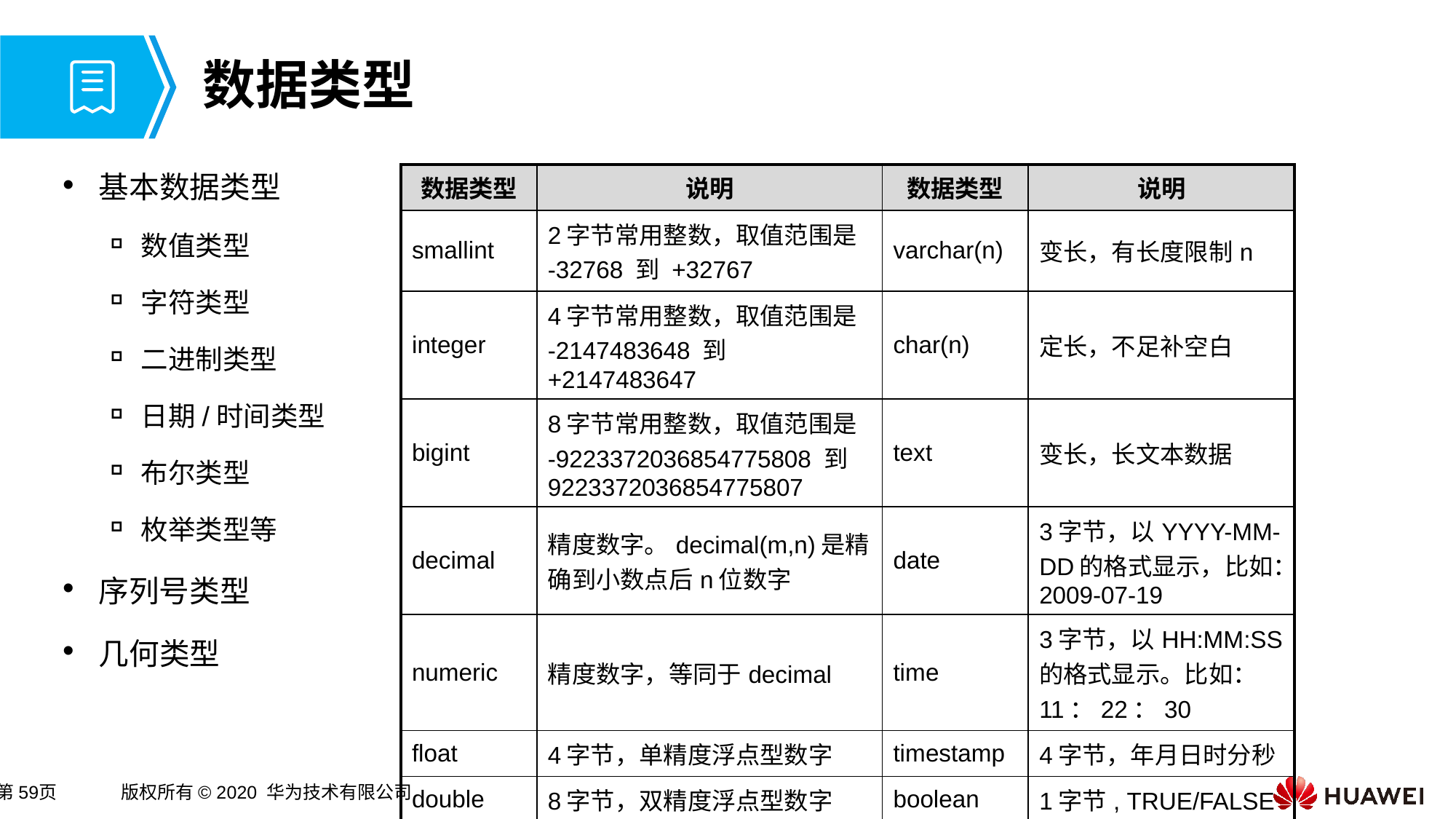

# 数据类型
基本数据类型
数值类型
字符类型
二进制类型
日期/时间类型
布尔类型
枚举类型等
序列号类型
几何类型
| 数据类型 | 说明 | 数据类型 | 说明 |
| --- | --- | --- | --- |
| smallint | 2字节常用整数，取值范围是 -32768 到 +32767 | varchar(n) | 变长，有长度限制n |
| integer | 4字节常用整数，取值范围是 -2147483648 到 +2147483647 | char(n) | 定长，不足补空白 |
| bigint | 8字节常用整数，取值范围是 -9223372036854775808 到 9223372036854775807 | text | 变长，长文本数据 |
| decimal | 精度数字。decimal(m,n)是精确到小数点后n位数字 | date | 3字节，以YYYY-MM-DD的格式显示，比如：2009-07-19 |
| numeric | 精度数字，等同于decimal | time | 3字节，以HH:MM:SS的格式显示。比如：11：22：30 |
| float | 4字节，单精度浮点型数字 | timestamp | 4字节，年月日时分秒 |
| double | 8字节，双精度浮点型数字 | boolean | 1字节, TRUE/FALSE |